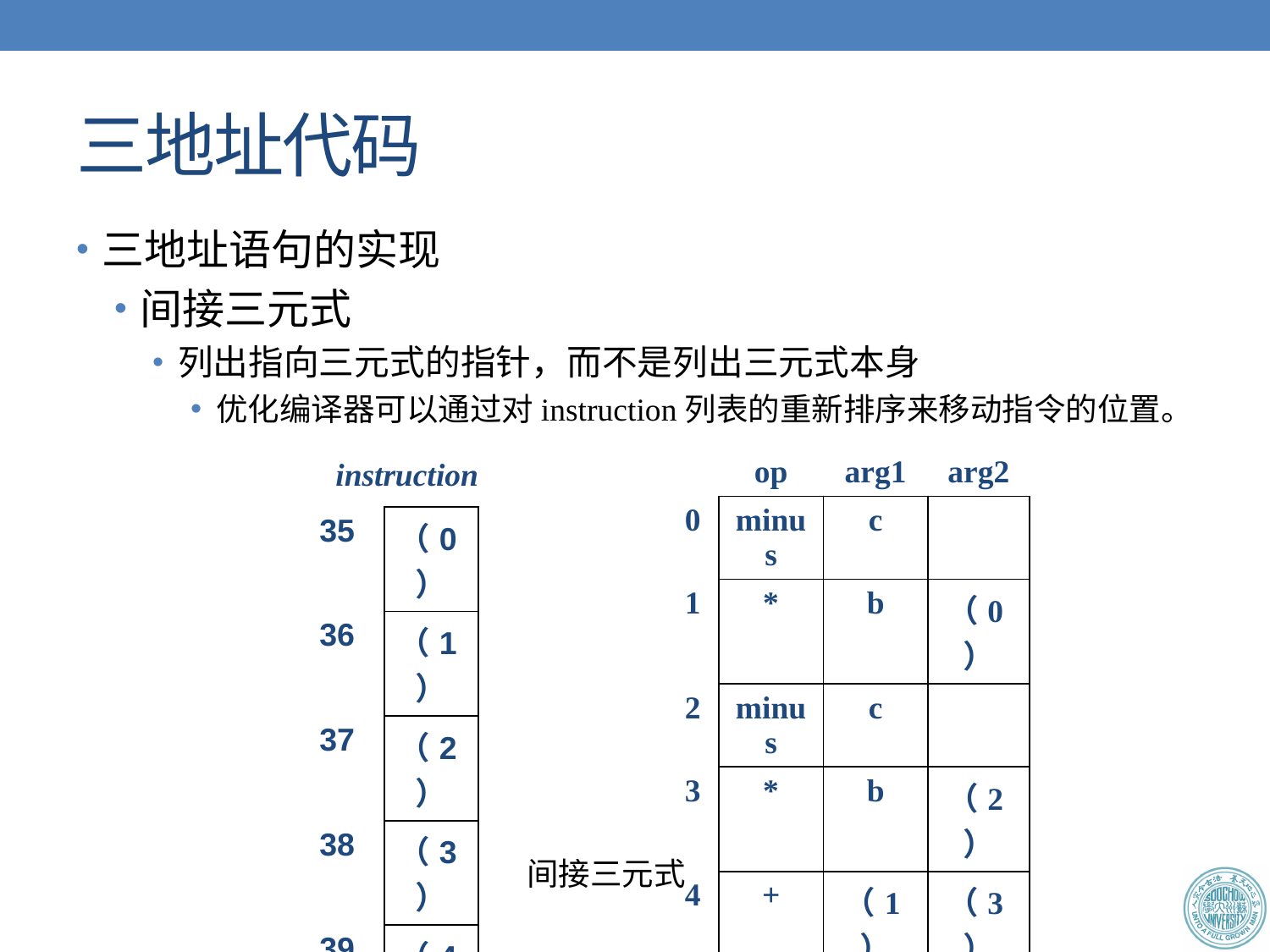

# 三地址代码
三地址语句的实现
间接三元式
列出指向三元式的指针，而不是列出三元式本身
优化编译器可以通过对instruction列表的重新排序来移动指令的位置。
instruction
|  | op | arg1 | arg2 |
| --- | --- | --- | --- |
| 0 | minus | c |  |
| 1 | \* | b | （0） |
| 2 | minus | c |  |
| 3 | \* | b | （2） |
| 4 | + | （1） | （3） |
| 5 | = | a | （4） |
|  | ... |  |  |
| 35 | （0） |
| --- | --- |
| 36 | （1） |
| 37 | （2） |
| 38 | （3） |
| 39 | （4） |
|  | … |
间接三元式